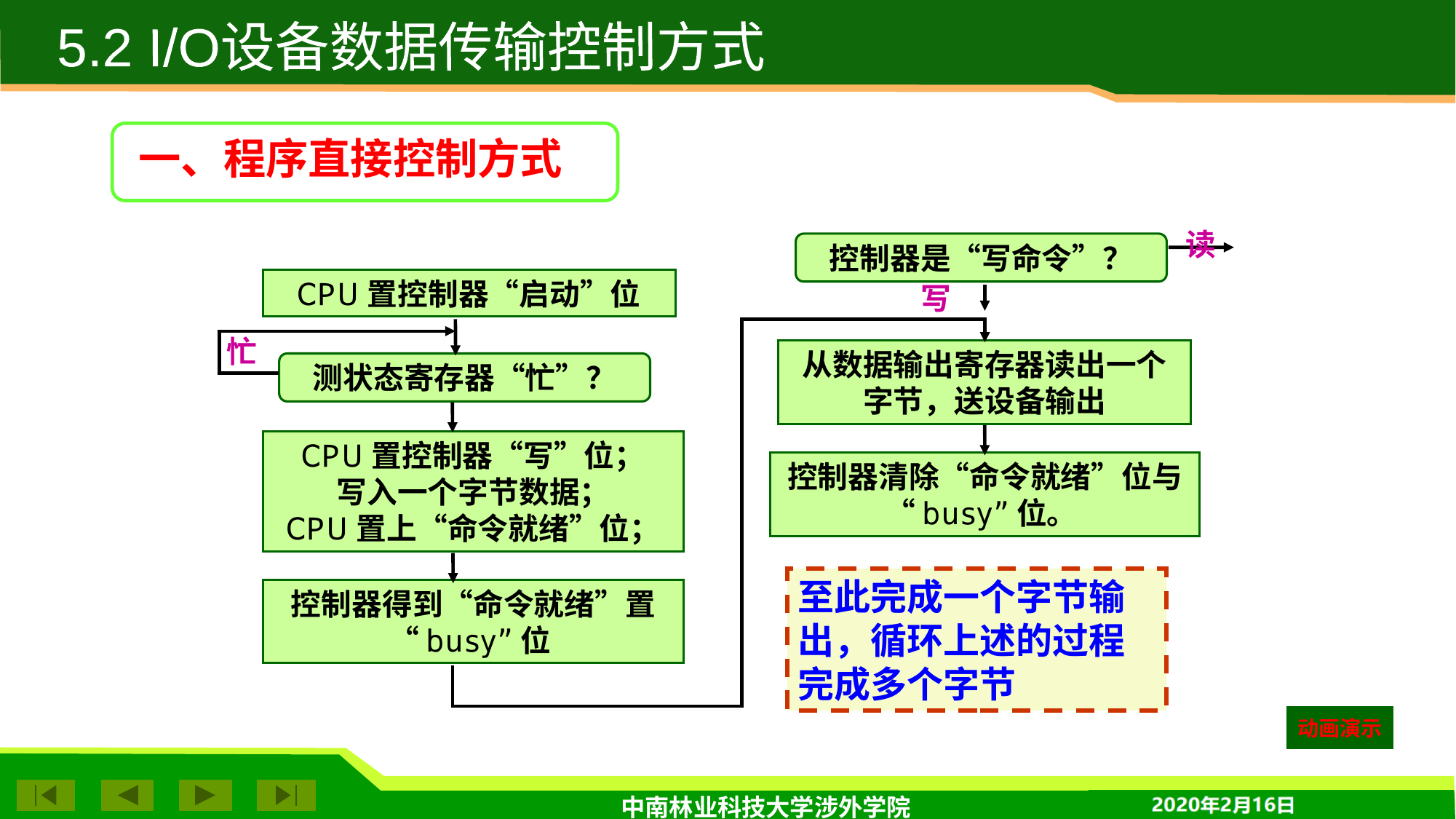

5.2 I/O设备数据传输控制方式

一、程序直接控制方式
读
控制器是“写命令”？

CPU置控制器“启动”位

写

忙

从数据输出寄存器读出一个字节，送设备输出

测状态寄存器“忙”？

CPU置控制器“写”位；
写入一个字节数据；
CPU置上“命令就绪”位；
控制器清除“命令就绪”位与“busy”位。

至此完成一个字节输出，循环上述的过程完成多个字节
控制器得到“命令就绪”置“busy”位
动画演示